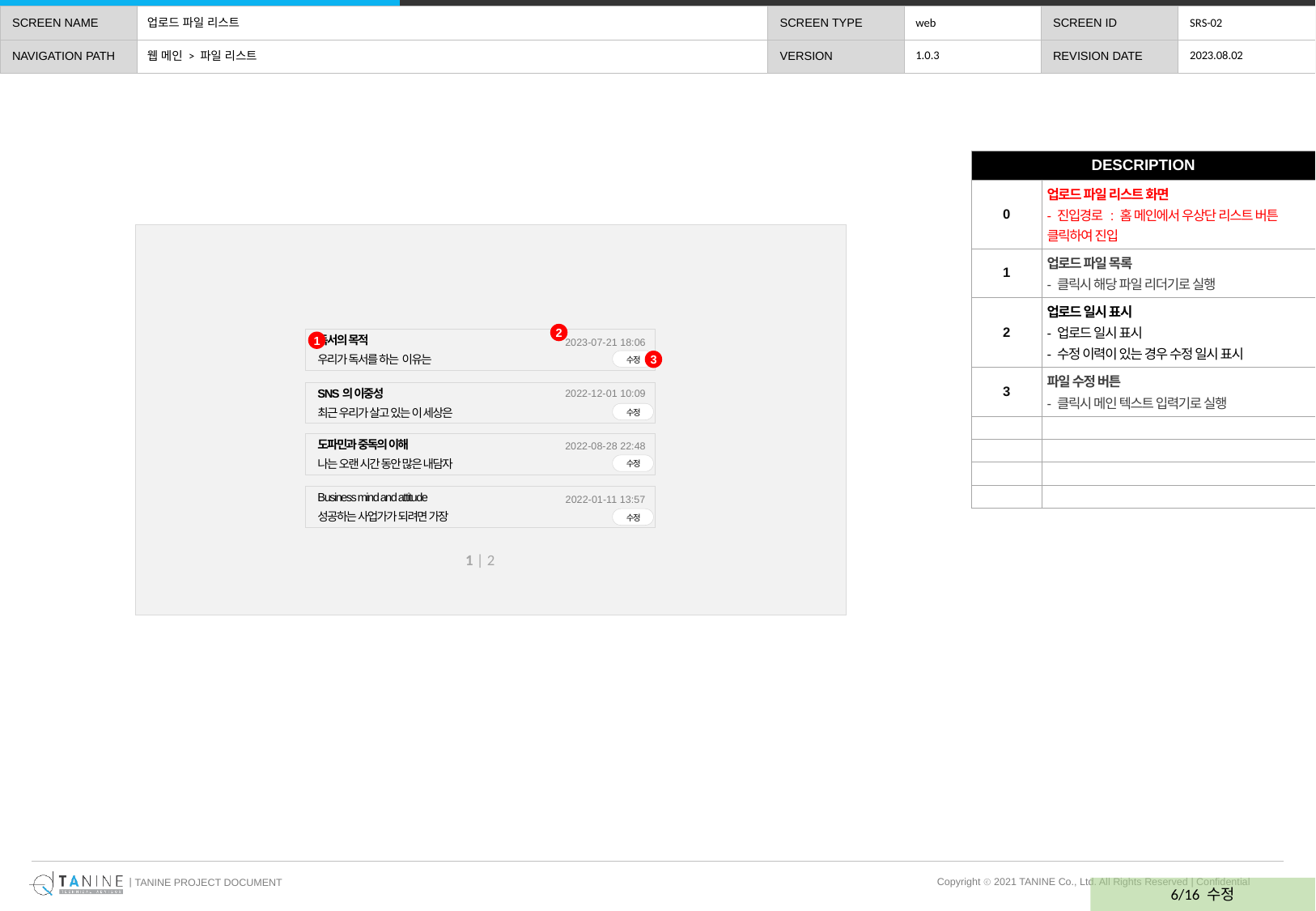

# 업로드 파일 리스트
web
SRS-02
1.0.3
2023.08.02
웹 메인 > 파일 리스트
| DESCRIPTION |  |
| --- | --- |
| 0 | 업로드 파일 리스트 화면 - 진입경로 : 홈 메인에서 우상단 리스트 버튼 클릭하여 진입 |
| 1 | 업로드 파일 목록 - 클릭시 해당 파일 리더기로 실행 |
| 2 | 업로드 일시 표시 - 업로드 일시 표시 - 수정 이력이 있는 경우 수정 일시 표시 |
| 3 | 파일 수정 버튼 - 클릭시 메인 텍스트 입력기로 실행 |
|  |  |
|  |  |
|  |  |
|  |  |

2
독서의 목적
우리가 독서를 하는  이유는

2023-07-21 18:06
1
수정

3
SNS의 이중성
최근 우리가 살고 있는 이 세상은

2022-12-01 10:09
수정

도파민과 중독의 이해
나는 오랜 시간 동안 많은 내담자

2022-08-28 22:48
수정

Business mind and attitude
성공하는 사업가가 되려면 가장

2022-01-11 13:57
수정

1 | 2
6/16 수정